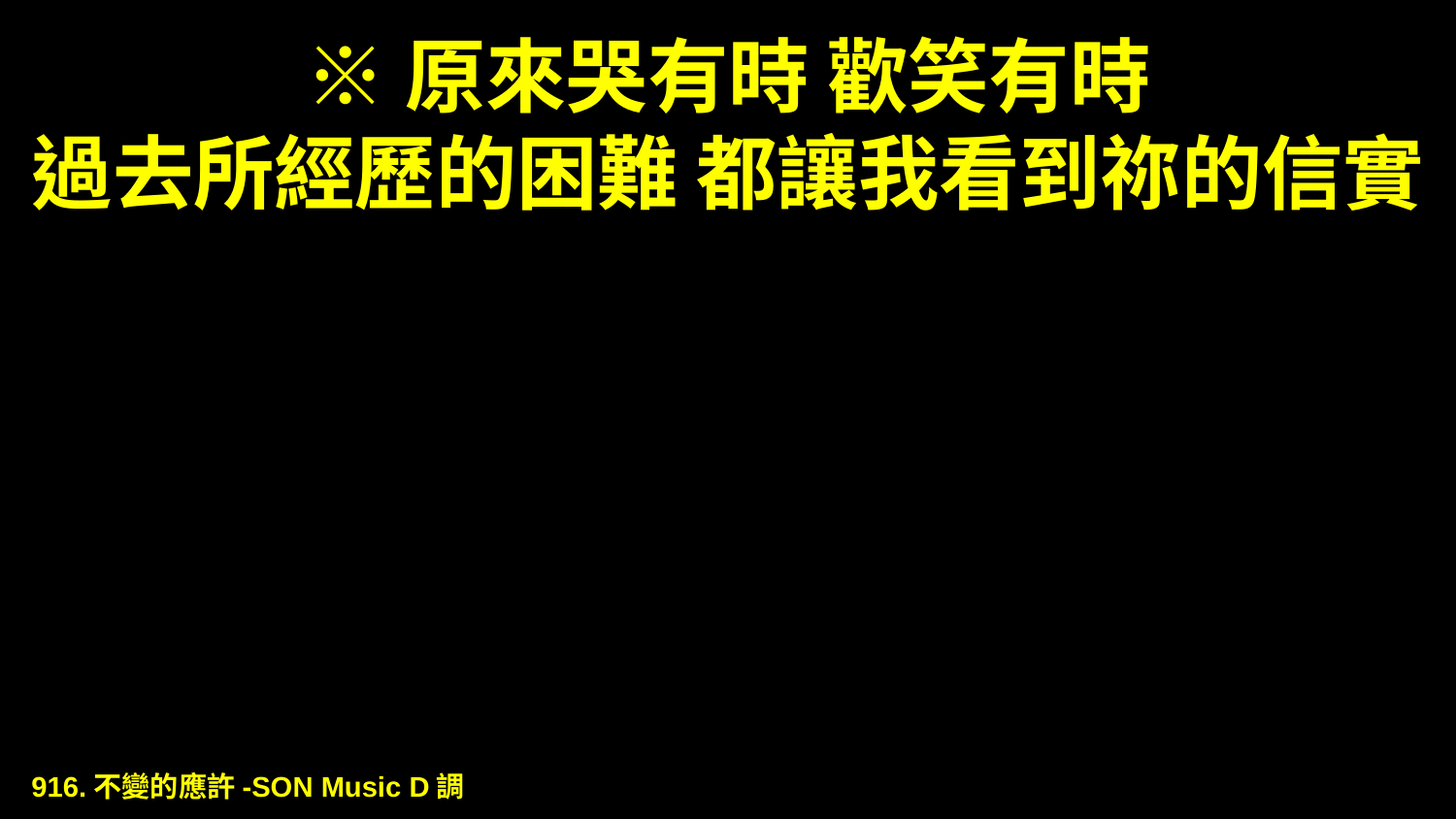

# ※原來哭有時 歡笑有時 過去所經歷的困難 都讓我看到祢的信實
916.不變的應許-SON Music D調